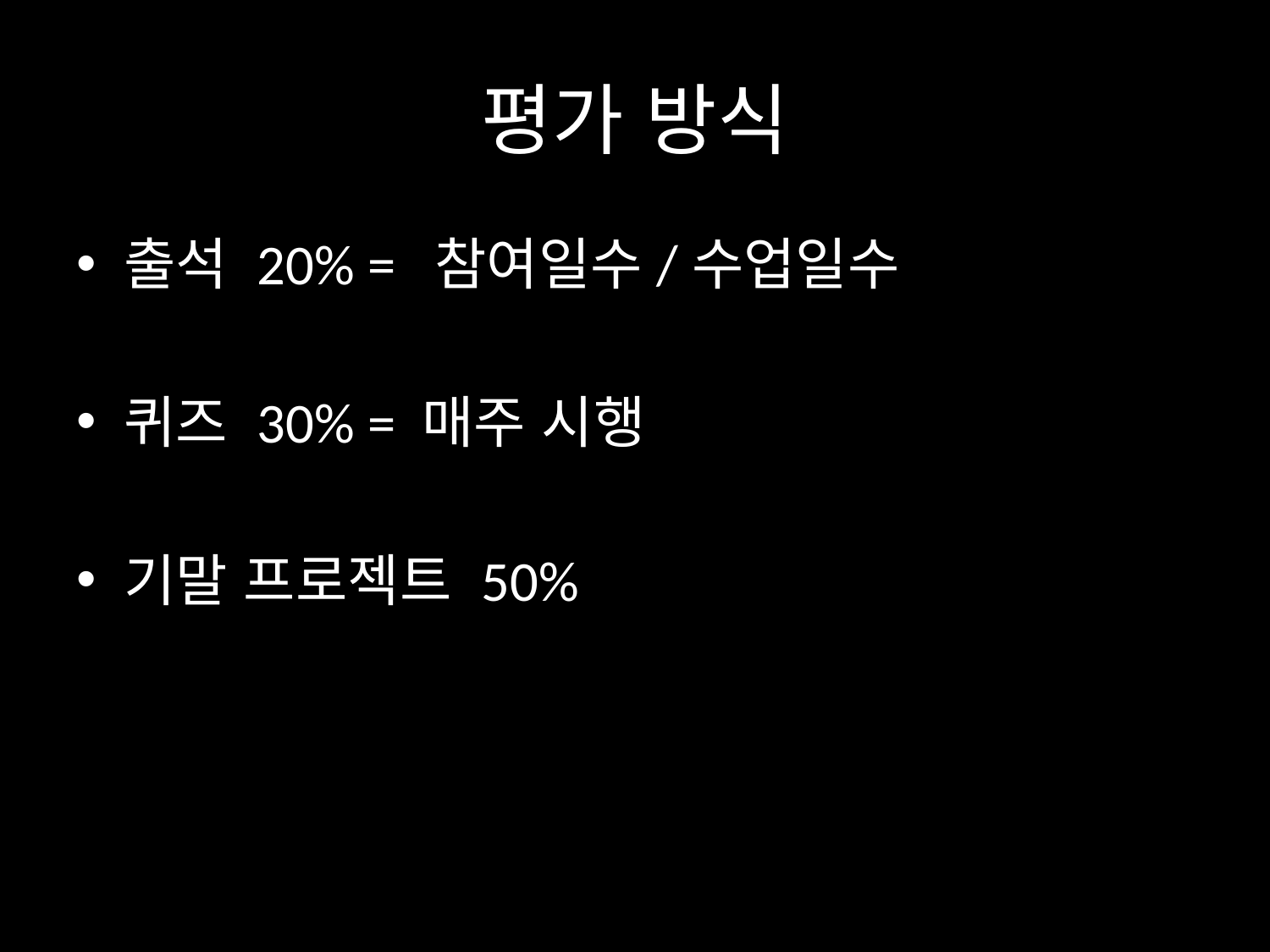

# 평가 방식
출석 20% =  참여일수/수업일수

퀴즈 30% = 매주 시행

기말 프로젝트 50%